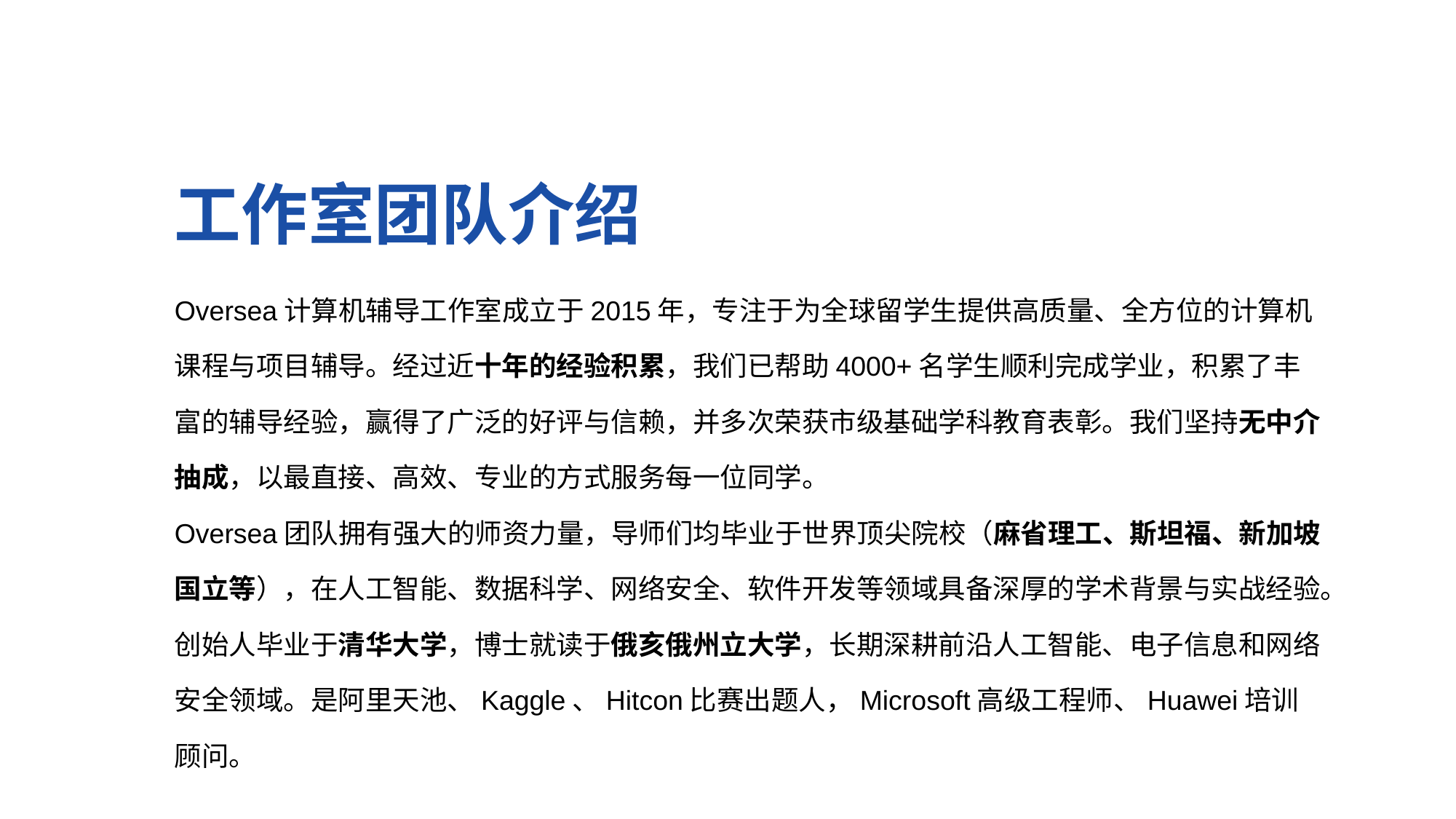

工作室团队介绍
Oversea计算机辅导工作室成立于2015年，专注于为全球留学生提供高质量、全方位的计算机课程与项目辅导。经过近十年的经验积累，我们已帮助4000+名学生顺利完成学业，积累了丰富的辅导经验，赢得了广泛的好评与信赖，并多次荣获市级基础学科教育表彰。我们坚持无中介抽成，以最直接、高效、专业的方式服务每一位同学。
Oversea团队拥有强大的师资力量，导师们均毕业于世界顶尖院校（麻省理工、斯坦福、新加坡国立等），在人工智能、数据科学、网络安全、软件开发等领域具备深厚的学术背景与实战经验。创始人毕业于清华大学，博士就读于俄亥俄州立大学，长期深耕前沿人工智能、电子信息和网络安全领域。是阿里天池、Kaggle、Hitcon比赛出题人，Microsoft高级工程师、Huawei培训顾问。